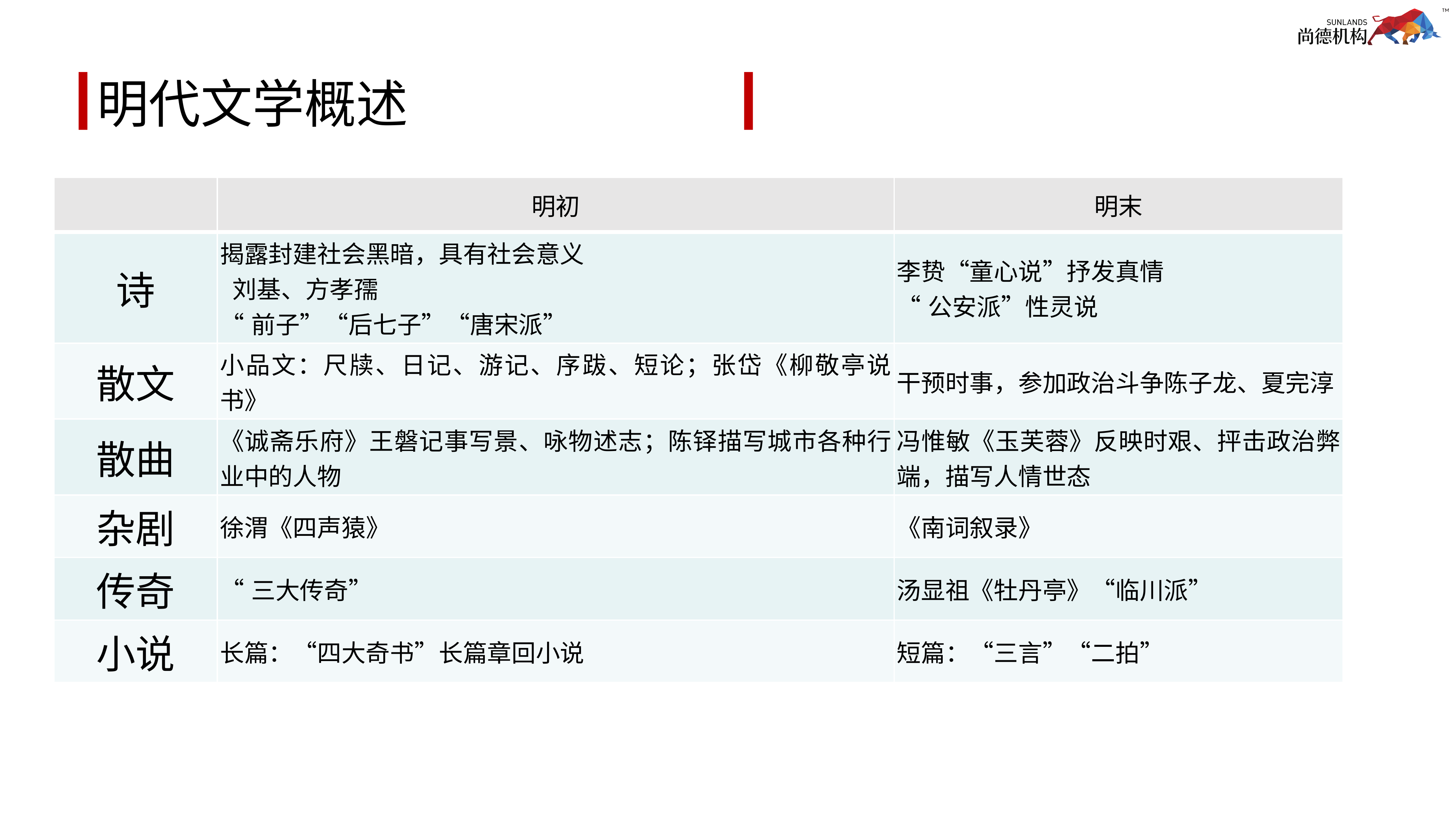

# 明代文学概述
|  | 明初 | 明末 |
| --- | --- | --- |
| 诗 | 揭露封建社会黑暗，具有社会意义 刘基、方孝孺 “前子”“后七子”“唐宋派” | 李贽“童心说”抒发真情 “公安派”性灵说 |
| 散文 | 小品文：尺牍、日记、游记、序跋、短论；张岱《柳敬亭说书》 | 干预时事，参加政治斗争陈子龙、夏完淳 |
| 散曲 | 《诚斋乐府》王磐记事写景、咏物述志；陈铎描写城市各种行业中的人物 | 冯惟敏《玉芙蓉》反映时艰、抨击政治弊端，描写人情世态 |
| 杂剧 | 徐渭《四声猿》 | 《南词叙录》 |
| 传奇 | “三大传奇” | 汤显祖《牡丹亭》“临川派” |
| 小说 | 长篇：“四大奇书”长篇章回小说 | 短篇：“三言”“二拍” |